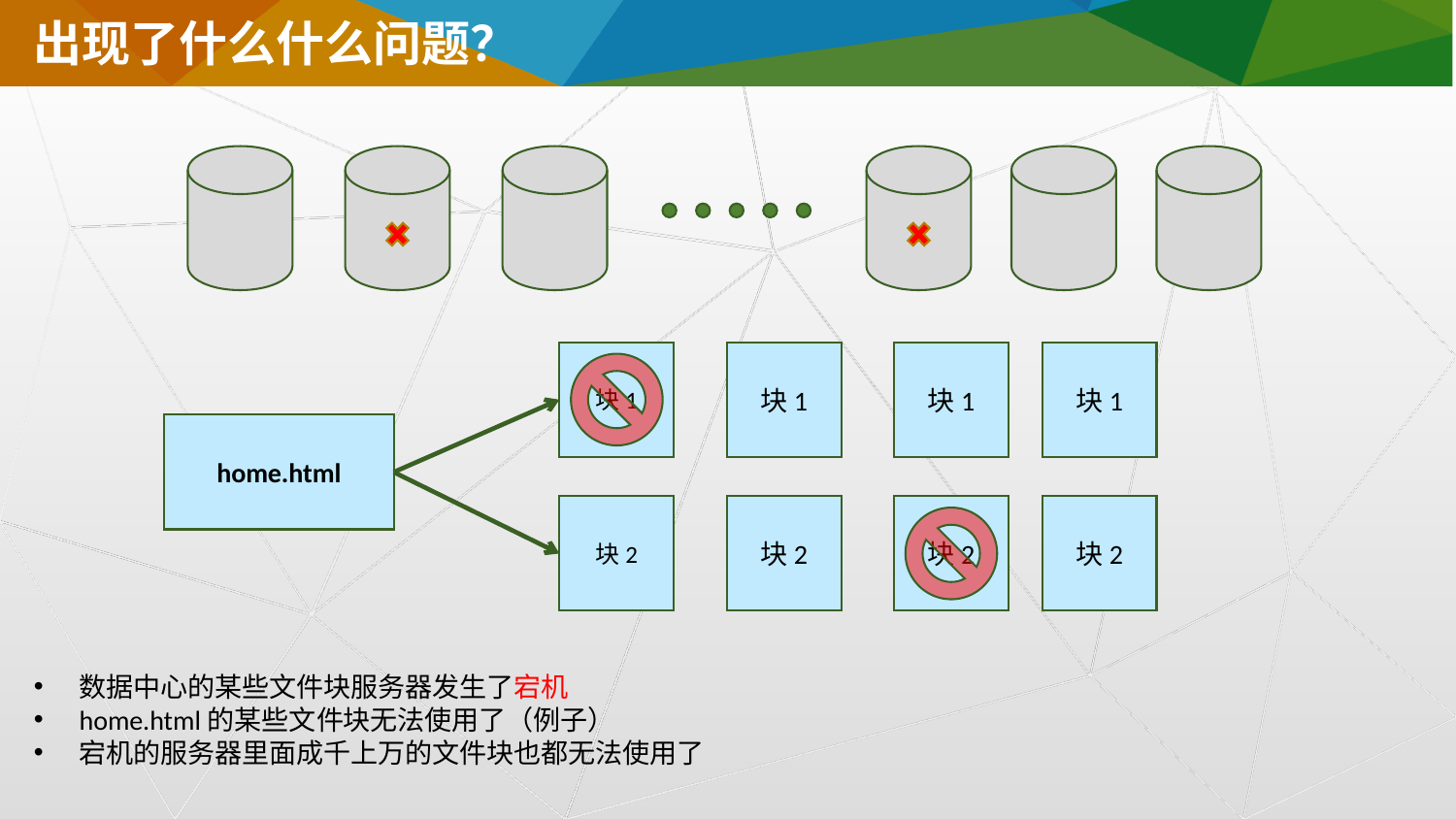

出现了什么什么问题？

块1
块1
块1
home.html
块2
块2
块2

块1
块2
数据中心的某些文件块服务器发生了宕机
home.html的某些文件块无法使用了（例子）
宕机的服务器里面成千上万的文件块也都无法使用了